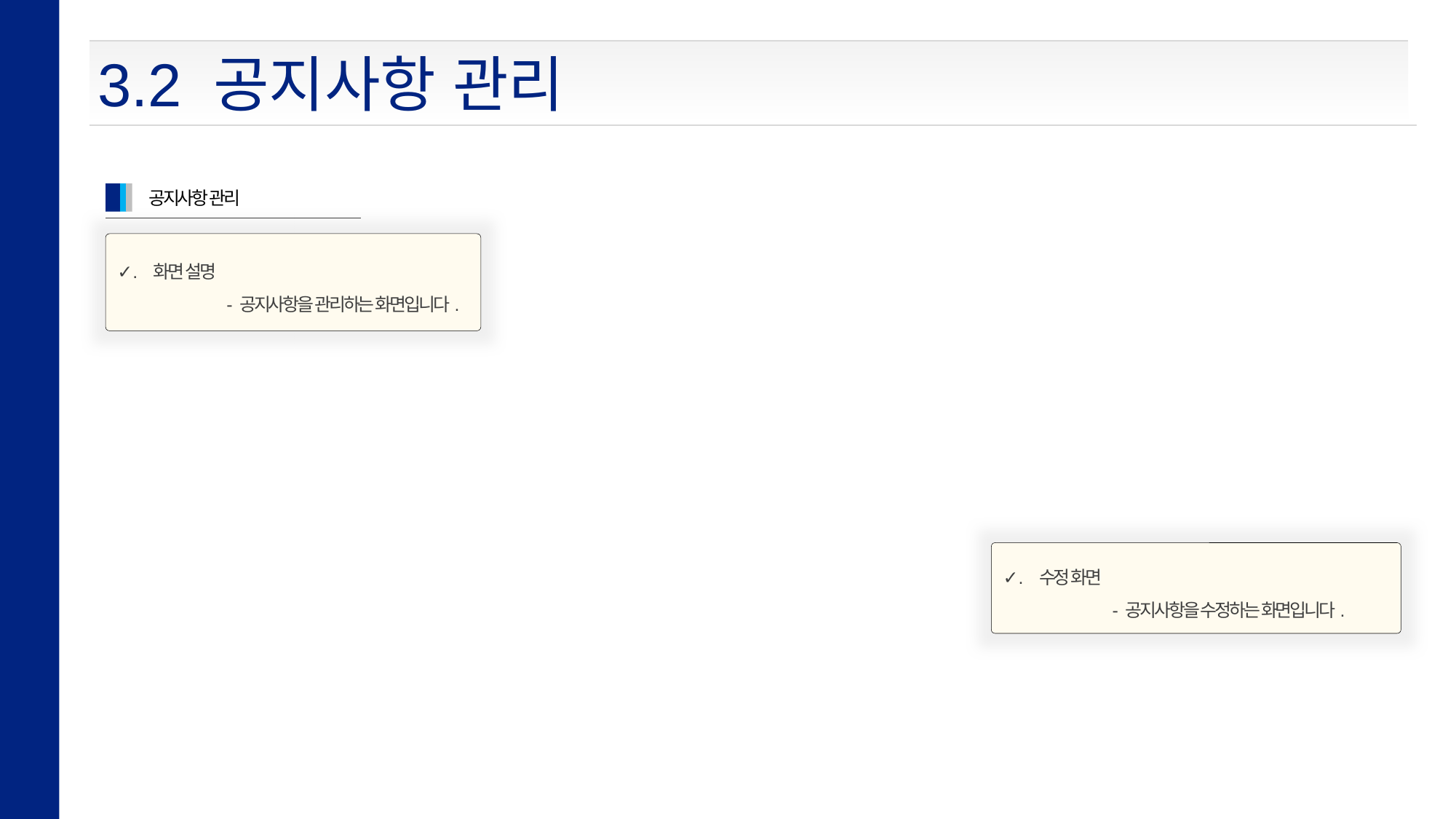

3.2 공지사항 관리
공지사항 관리

✓.    화면 설명
	- 공지사항을 관리하는 화면입니다.
✓.    수정 화면
	- 공지사항을 수정하는 화면입니다.